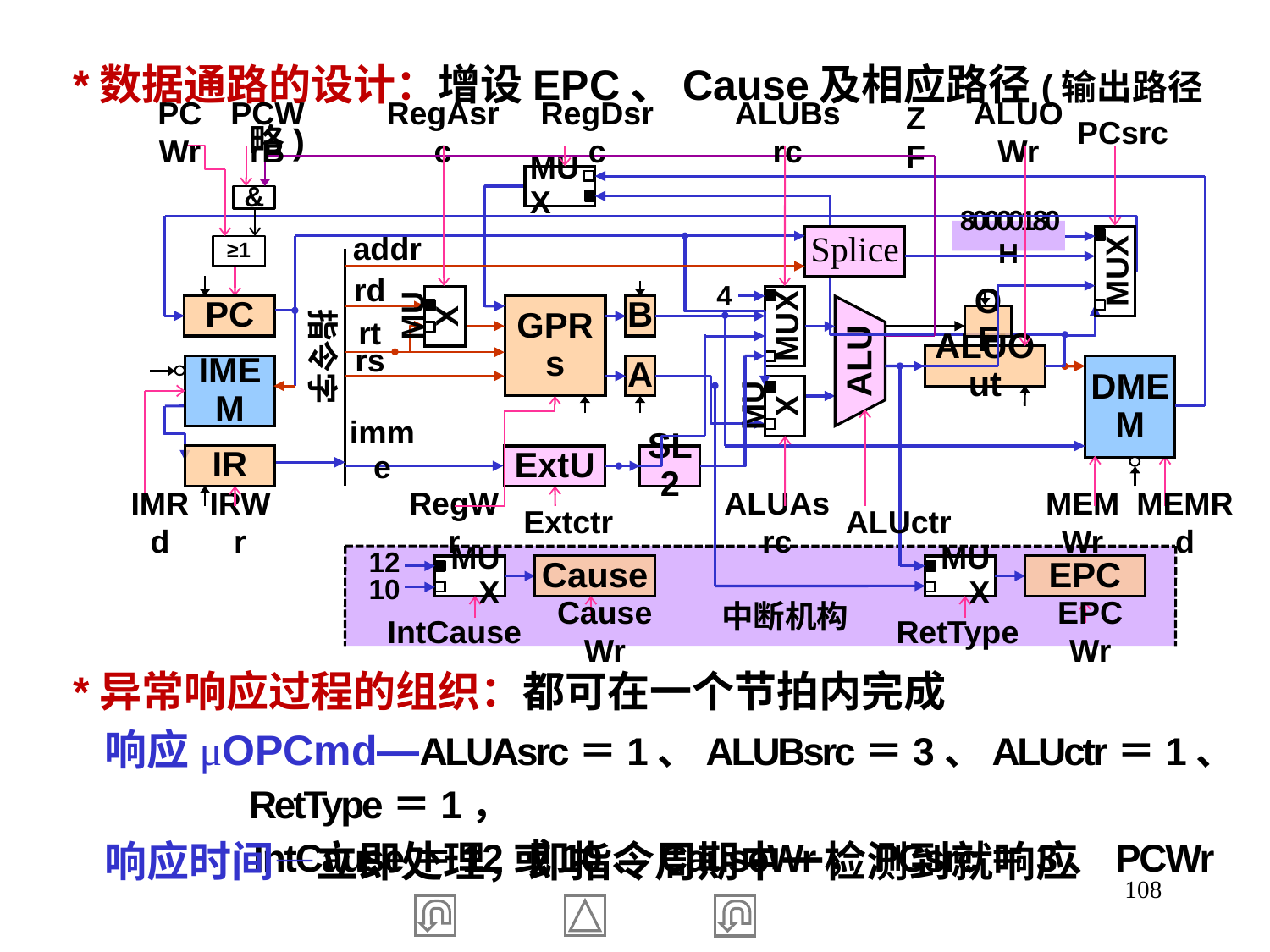

*数据通路的设计：增设EPC、Cause及相应路径(输出路径略)
PCWr
PCWrB
RegAsrc
RegDsrc
ALUBsrc
ZF
ALUOWr
PCsrc
MUX

&

Splice

≥1
addr
MUX
rd
rt
rs
4

PC
MUX
GPRs
B

MUX
OF
指令字

ALU
ALUOut

IMEM
A
DMEM

MUX

imme
IR
ExtU
SL2

IMRd
IRWr
RegWr
Extctr
ALUAsrc
ALUctr
MEMWr
MEMRd
80000180H

12
10
MUX
Cause
MUX
EPC

中断机构
IntCause
CauseWr
RetType
EPCWr
   *异常响应过程的组织：都可在一个节拍内完成
      响应μOPCmd—ALUAsrc＝1、ALUBsrc＝3、ALUctr＝1、RetType＝1，
                    IntCause＝12或10、CauseWr，PCsrc＝3、PCWr
      响应时间—立即处理，即指令周期中一检测到就响应
108